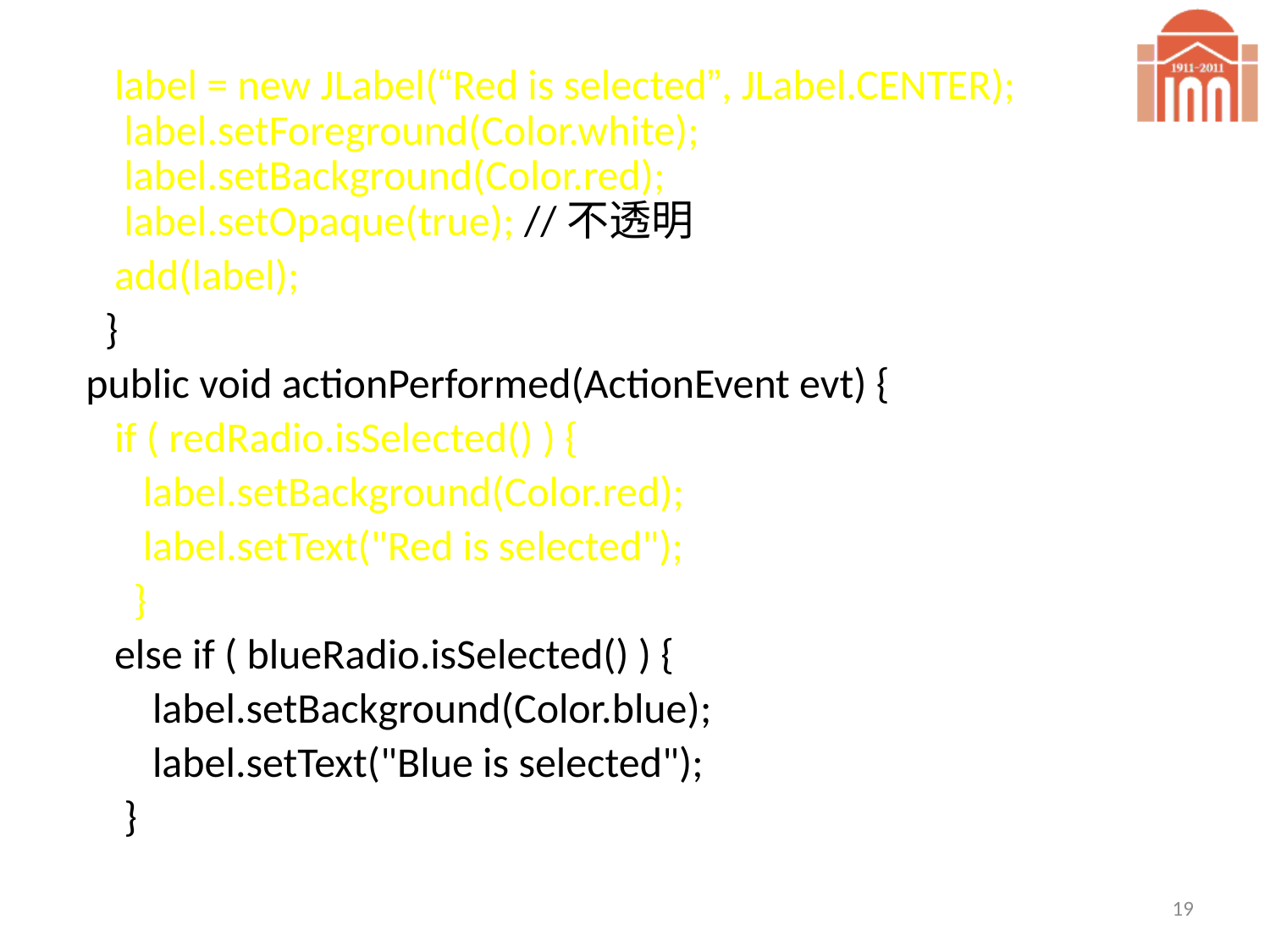

label = new JLabel(“Red is selected”, JLabel.CENTER);      label.setForeground(Color.white);      label.setBackground(Color.red);      label.setOpaque(true); //不透明
    add(label);
   }
 public void actionPerformed(ActionEvent evt) {
    if ( redRadio.isSelected() ) {
       label.setBackground(Color.red);
       label.setText("Red is selected");
      }
    else if ( blueRadio.isSelected() ) {
        label.setBackground(Color.blue);
        label.setText("Blue is selected");
     }
19